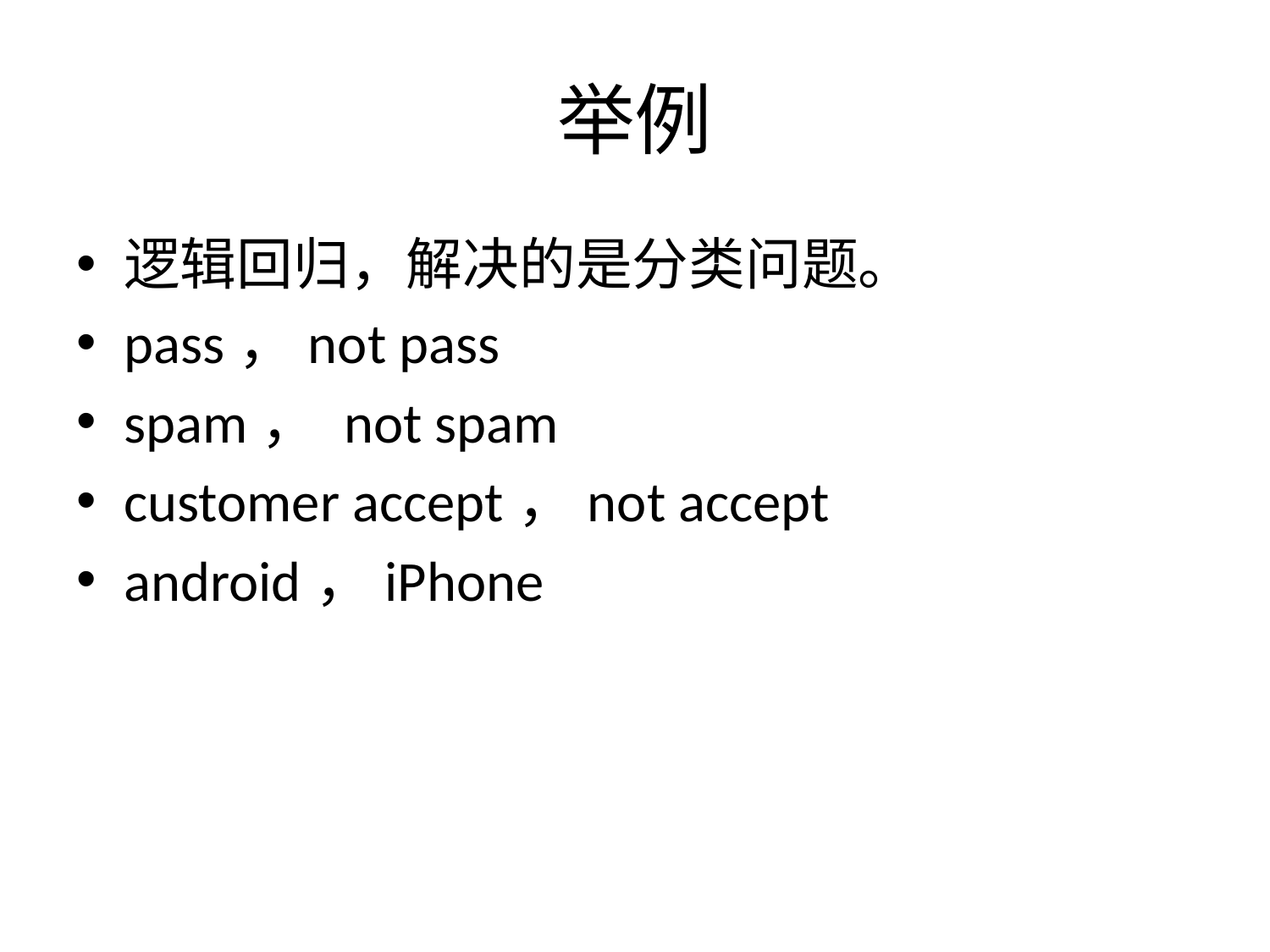

# 举例
逻辑回归，解决的是分类问题。
pass，not pass
spam， not spam
customer accept，not accept
android，iPhone